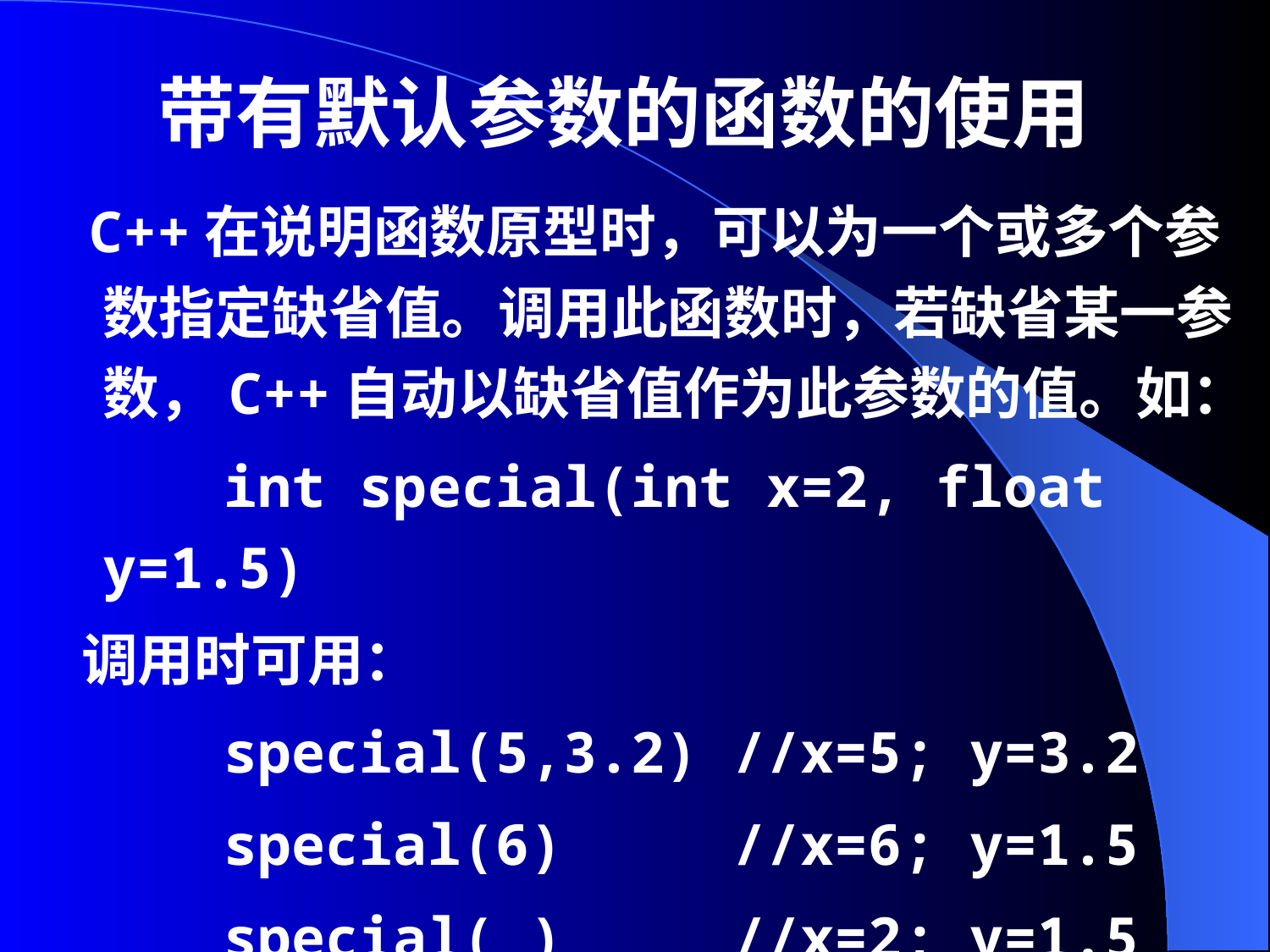

# 带有默认参数的函数的使用
 C++在说明函数原型时，可以为一个或多个参数指定缺省值。调用此函数时，若缺省某一参数，C++自动以缺省值作为此参数的值。如：
     int special(int x=2, float y=1.5)
 调用时可用：
     special(5,3.2) //x=5; y=3.2
     special(6)     //x=6; y=1.5
     special( )     //x=2; y=1.5